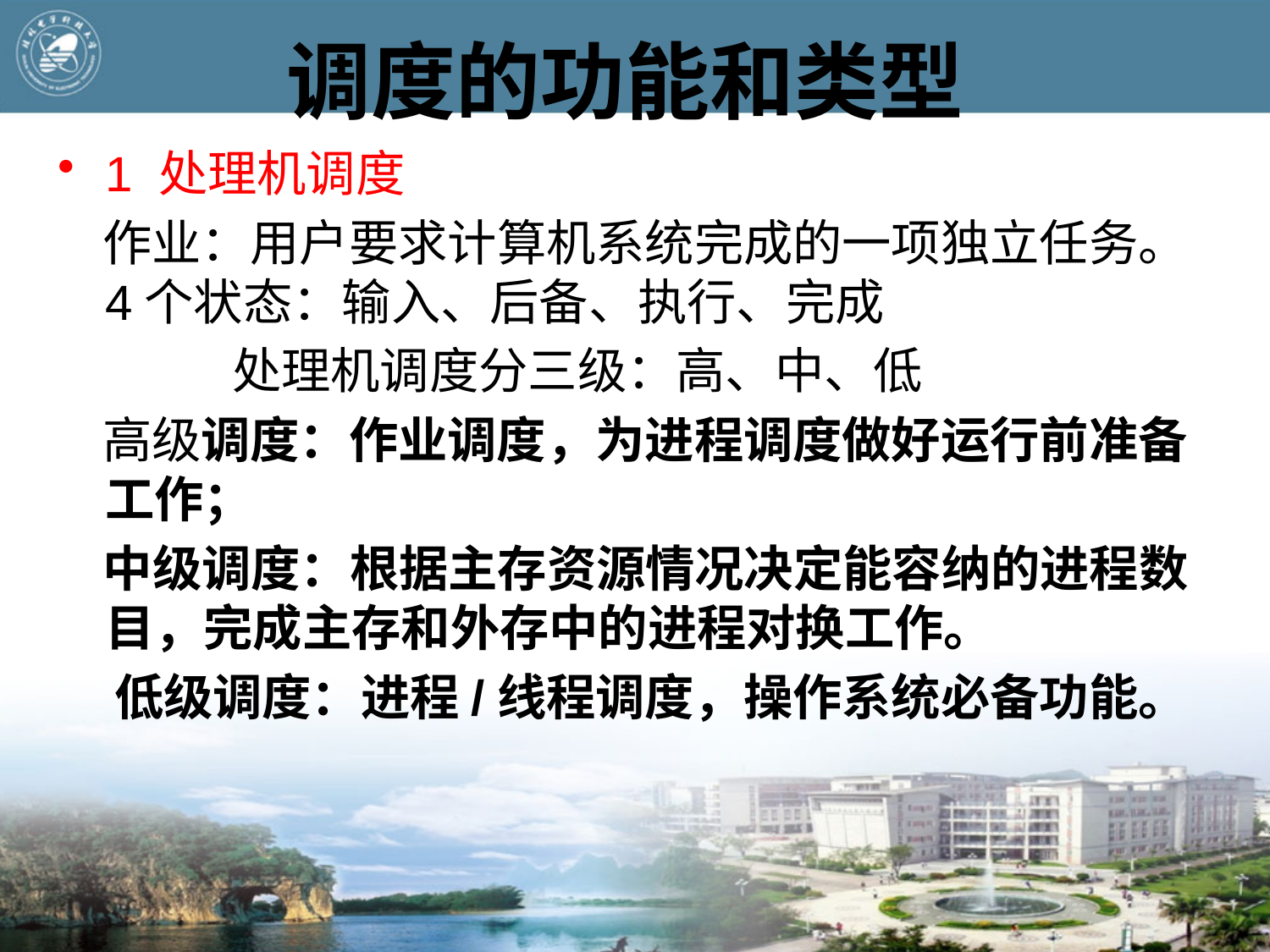

# 调度的功能和类型
1 处理机调度
   作业：用户要求计算机系统完成的一项独立任务。4个状态：输入、后备、执行、完成
		处理机调度分三级：高、中、低
   高级调度：作业调度，为进程调度做好运行前准备工作；
   中级调度：根据主存资源情况决定能容纳的进程数目，完成主存和外存中的进程对换工作。
    低级调度：进程/线程调度，操作系统必备功能。